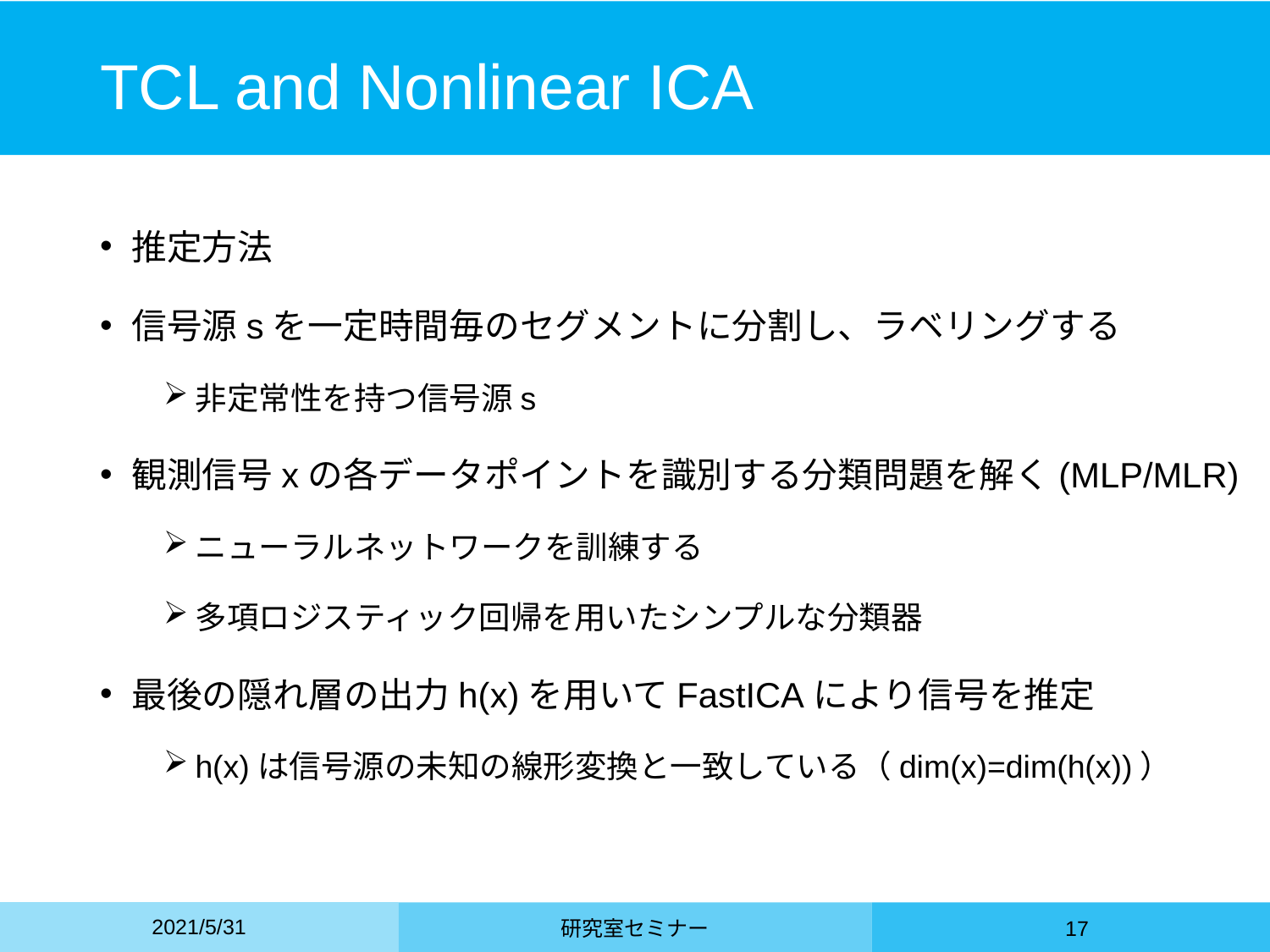

# TCL and Nonlinear ICA
推定方法
信号源sを一定時間毎のセグメントに分割し、ラベリングする
非定常性を持つ信号源s
観測信号xの各データポイントを識別する分類問題を解く(MLP/MLR)
ニューラルネットワークを訓練する
多項ロジスティック回帰を用いたシンプルな分類器
最後の隠れ層の出力h(x)を用いてFastICAにより信号を推定
h(x)は信号源の未知の線形変換と一致している（dim(x)=dim(h(x))）
2021/5/31
研究室セミナー
17